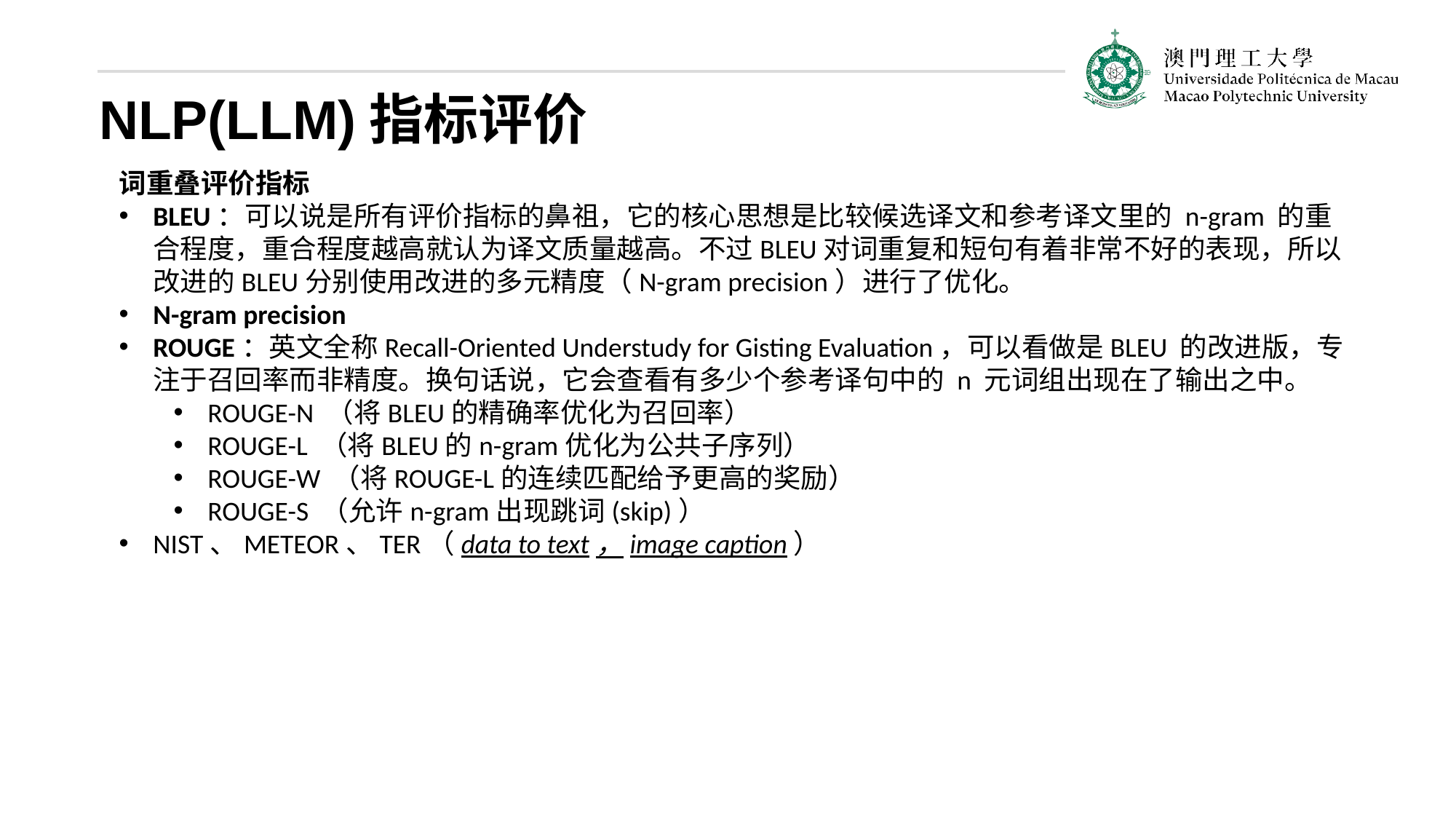

NLP(LLM)指标评价
词重叠评价指标
BLEU：可以说是所有评价指标的鼻祖，它的核心思想是比较候选译文和参考译文里的 n-gram 的重合程度，重合程度越高就认为译文质量越高。不过BLEU对词重复和短句有着非常不好的表现，所以改进的BLEU分别使用改进的多元精度（N-gram precision）进行了优化。
N-gram precision
ROUGE：英文全称Recall-Oriented Understudy for Gisting Evaluation，可以看做是BLEU 的改进版，专注于召回率而非精度。换句话说，它会查看有多少个参考译句中的 n 元词组出现在了输出之中。
ROUGE-N （将BLEU的精确率优化为召回率）
ROUGE-L （将BLEU的n-gram优化为公共子序列）
ROUGE-W （将ROUGE-L的连续匹配给予更高的奖励）
ROUGE-S （允许n-gram出现跳词(skip)）
NIST、METEOR、TER（data to text，image caption）